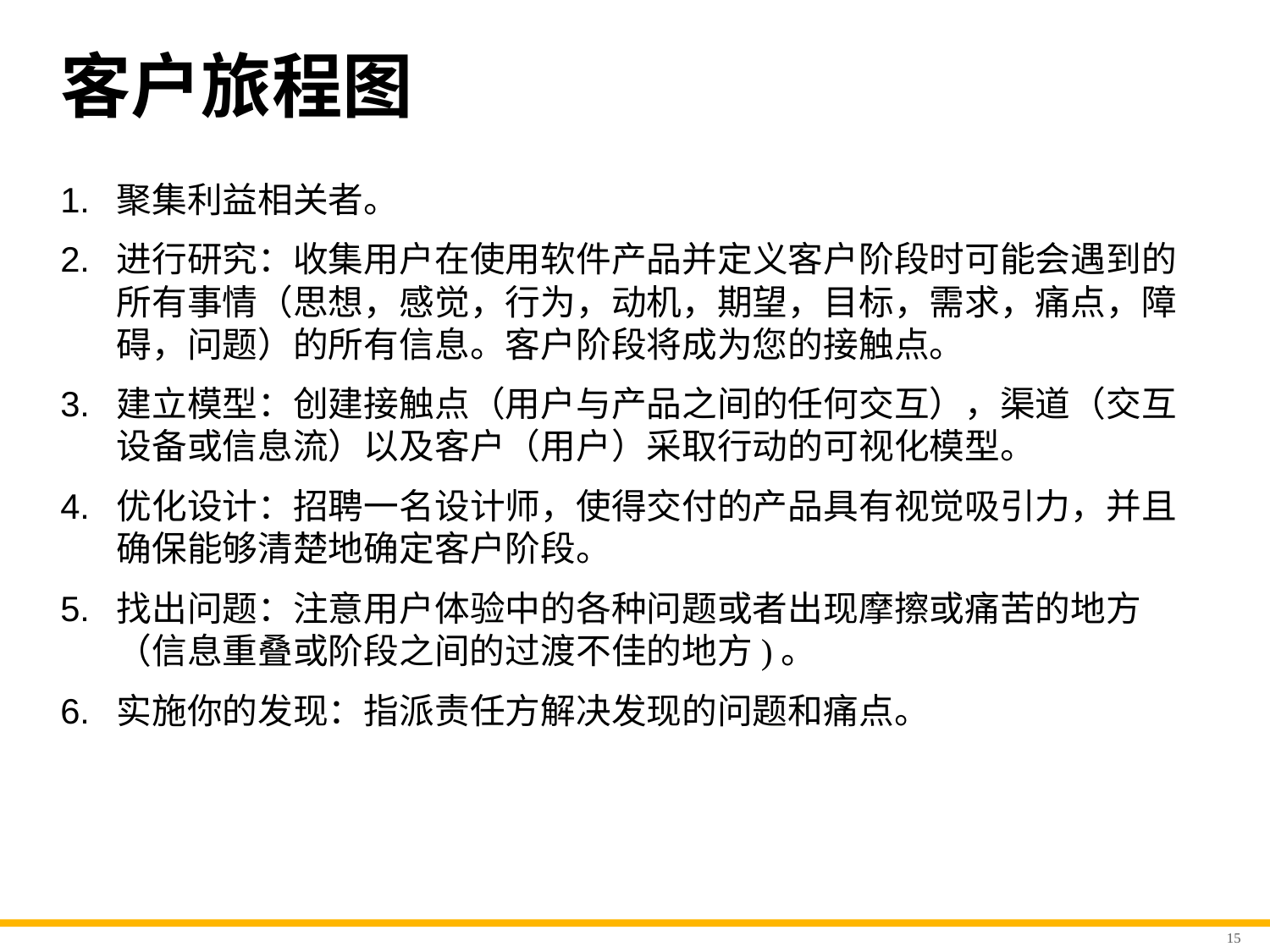

# 客户旅程图
聚集利益相关者。
进行研究：收集用户在使用软件产品并定义客户阶段时可能会遇到的所有事情（思想，感觉，行为，动机，期望，目标，需求，痛点，障碍，问题）的所有信息。客户阶段将成为您的接触点。
建立模型：创建接触点（用户与产品之间的任何交互），渠道（交互设备或信息流）以及客户（用户）采取行动的可视化模型。
优化设计：招聘一名设计师，使得交付的产品具有视觉吸引力，并且确保能够清楚地确定客户阶段。
找出问题：注意用户体验中的各种问题或者出现摩擦或痛苦的地方（信息重叠或阶段之间的过渡不佳的地方)。
实施你的发现：指派责任方解决发现的问题和痛点。
15